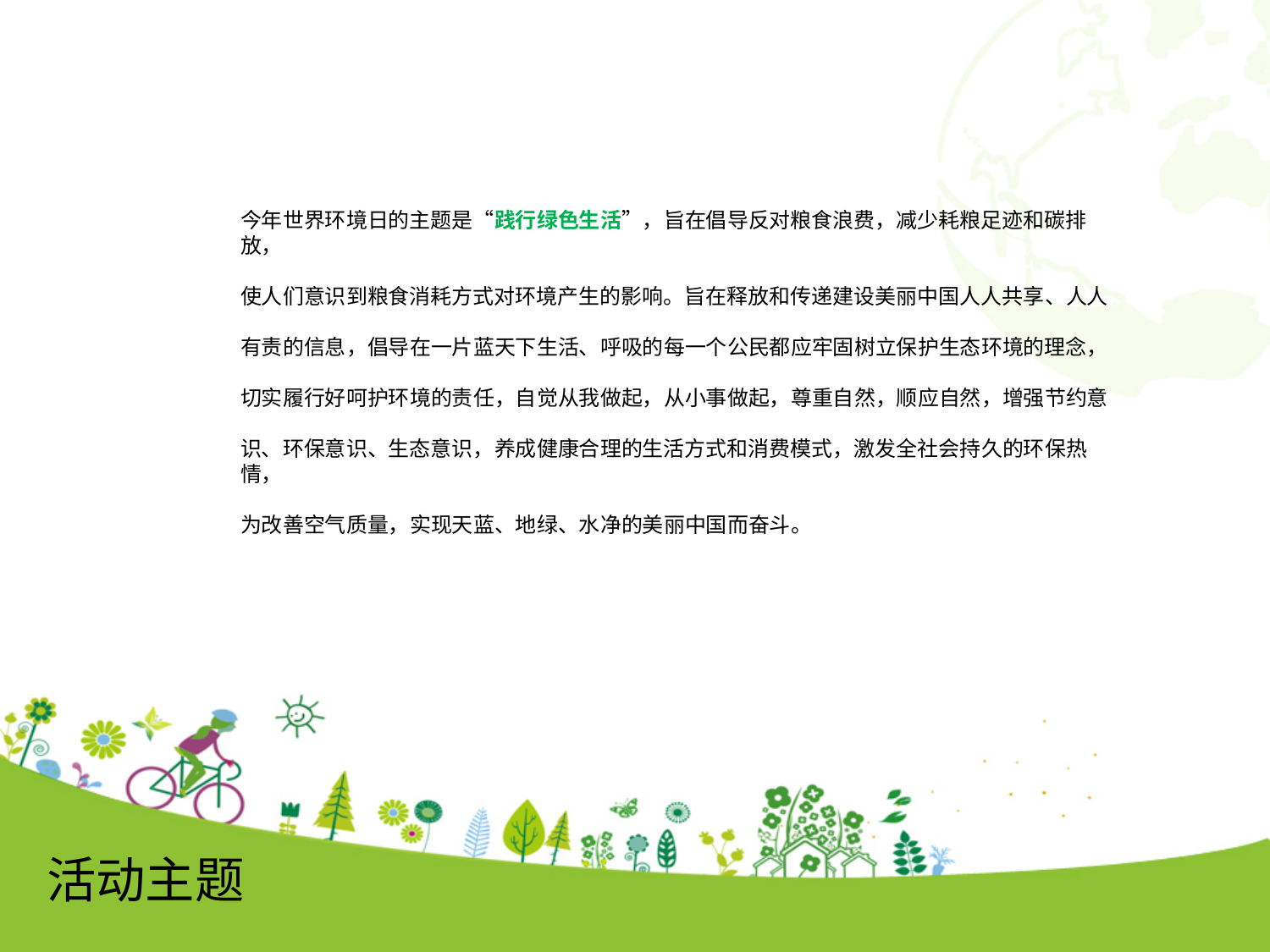

今年世界环境日的主题是“践行绿色生活”，旨在倡导反对粮食浪费，减少耗粮足迹和碳排放，

使人们意识到粮食消耗方式对环境产生的影响。旨在释放和传递建设美丽中国人人共享、人人

有责的信息，倡导在一片蓝天下生活、呼吸的每一个公民都应牢固树立保护生态环境的理念，

切实履行好呵护环境的责任，自觉从我做起，从小事做起，尊重自然，顺应自然，增强节约意

识、环保意识、生态意识，养成健康合理的生活方式和消费模式，激发全社会持久的环保热情，

为改善空气质量，实现天蓝、地绿、水净的美丽中国而奋斗。
点击添加文本
点击添加文本
点击添加文本
点击添加文本
活动主题